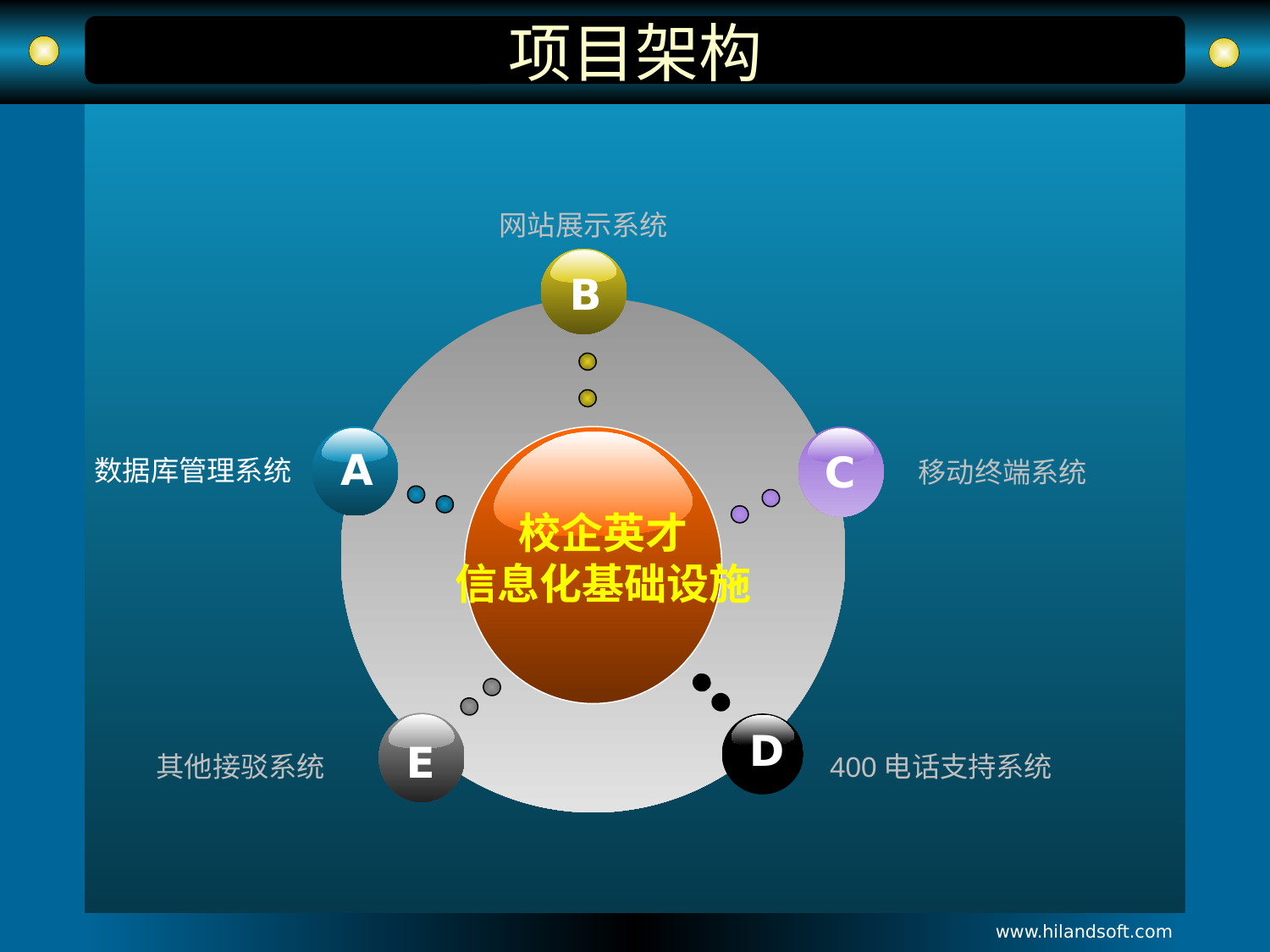

# 项目架构
网站展示系统

B

A

C
数据库管理系统
移动终端系统

校企英才
信息化基础设施

E

D
其他接驳系统
400电话支持系统
www.hilandsoft.com